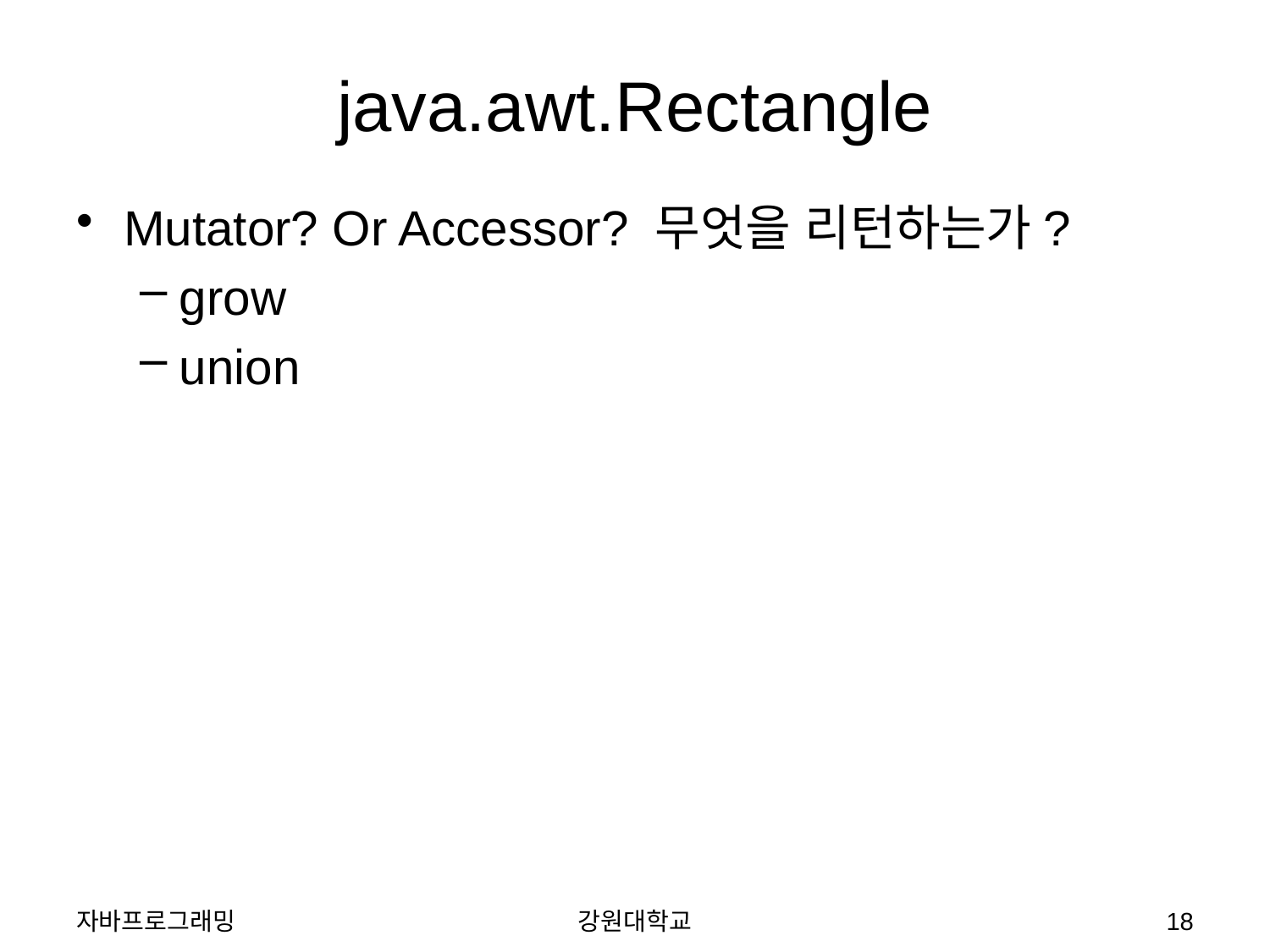

# java.awt.Rectangle
Mutator? Or Accessor? 무엇을 리턴하는가?
grow
union

자바프로그래밍
강원대학교
18